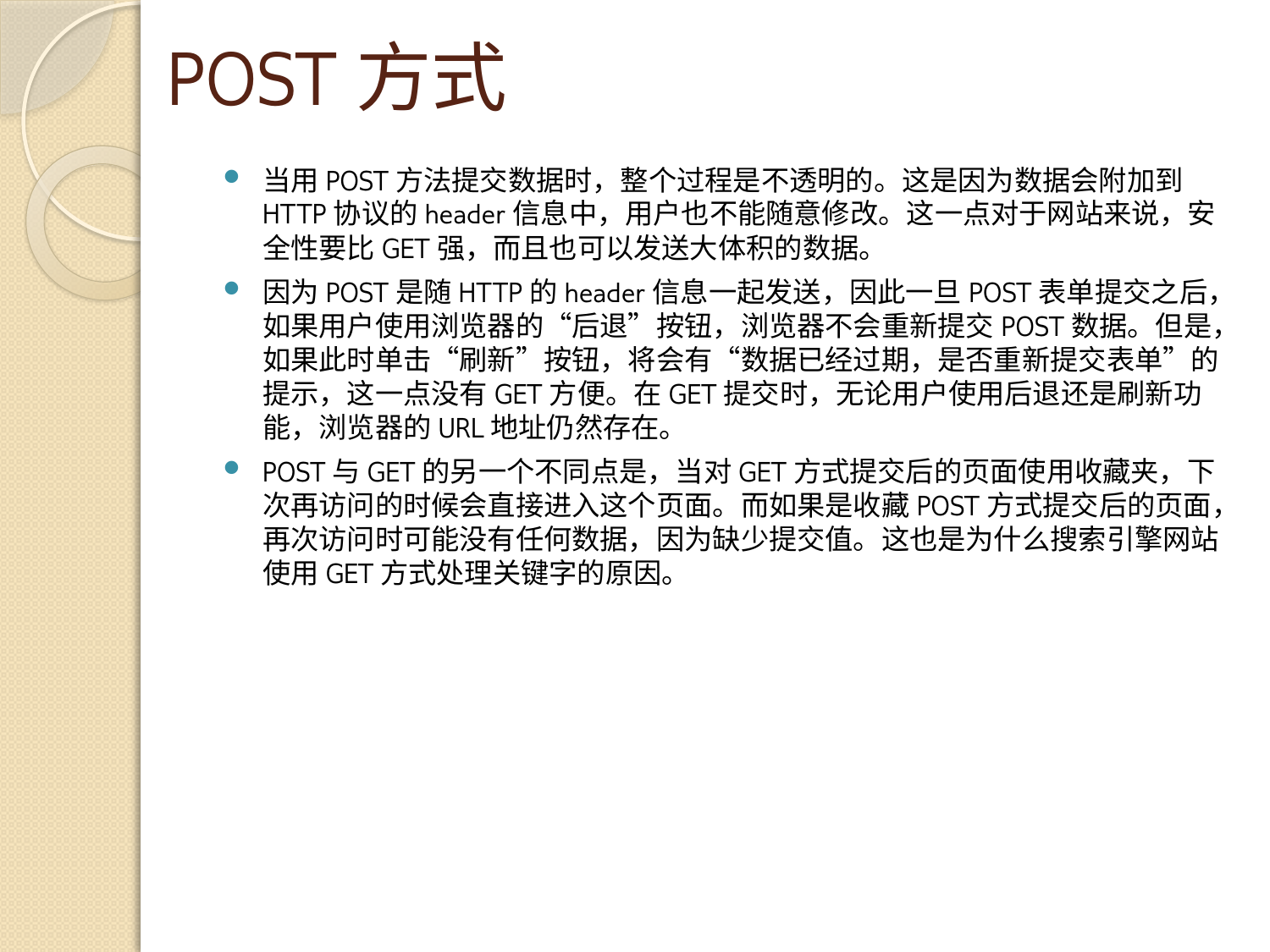

# POST方式
当用POST方法提交数据时，整个过程是不透明的。这是因为数据会附加到HTTP协议的header信息中，用户也不能随意修改。这一点对于网站来说，安全性要比GET强，而且也可以发送大体积的数据。
因为POST是随HTTP的header信息一起发送，因此一旦POST表单提交之后，如果用户使用浏览器的“后退”按钮，浏览器不会重新提交POST数据。但是，如果此时单击“刷新”按钮，将会有“数据已经过期，是否重新提交表单”的提示，这一点没有GET方便。在GET提交时，无论用户使用后退还是刷新功能，浏览器的URL地址仍然存在。
POST与GET的另一个不同点是，当对GET方式提交后的页面使用收藏夹，下次再访问的时候会直接进入这个页面。而如果是收藏POST方式提交后的页面，再次访问时可能没有任何数据，因为缺少提交值。这也是为什么搜索引擎网站使用GET方式处理关键字的原因。